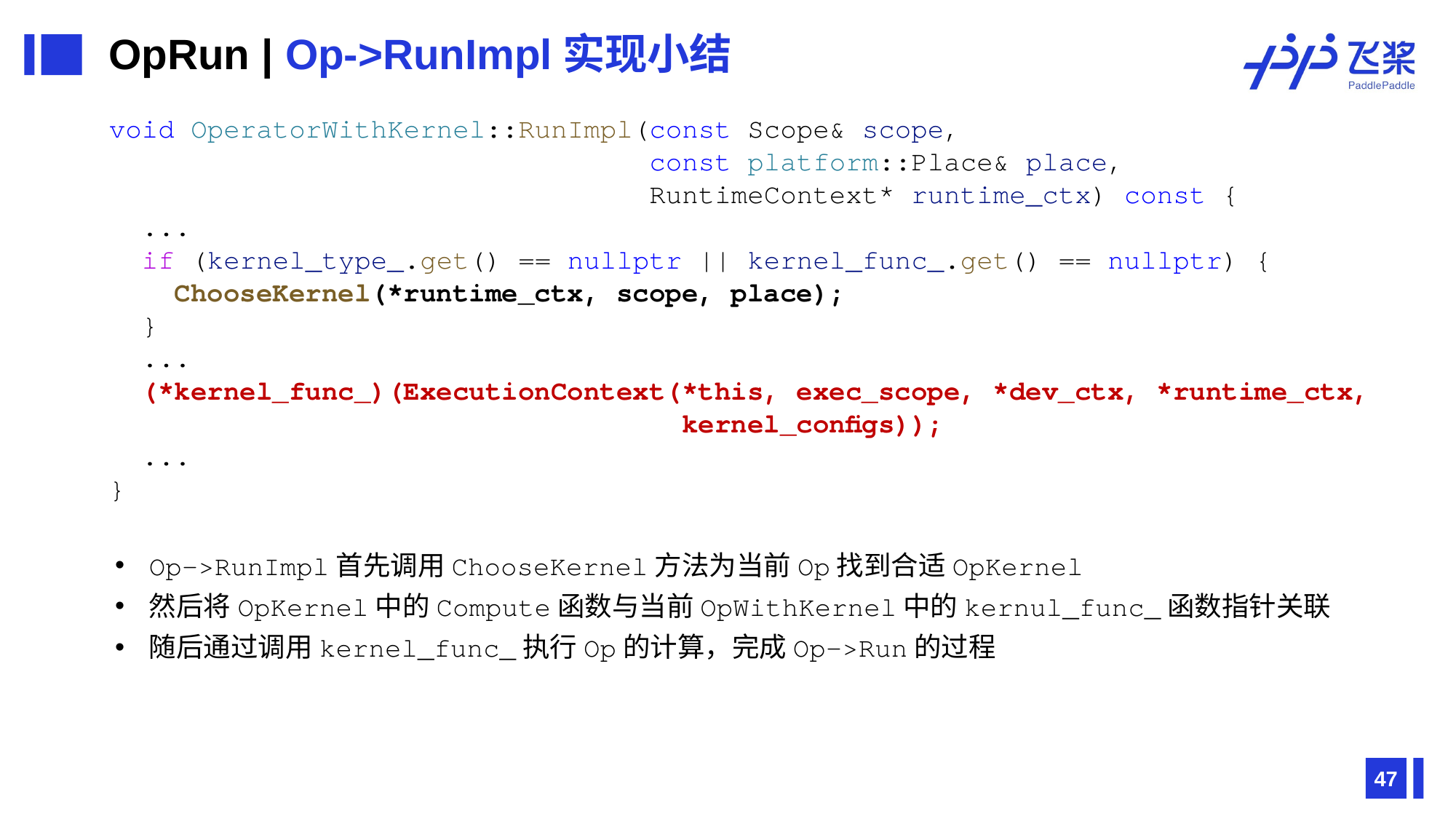

OpRun | Op->RunImpl实现小结
void OperatorWithKernel::RunImpl(const Scope& scope,
                                 const platform::Place& place,
                                 RuntimeContext* runtime_ctx) const {
  ...
  if (kernel_type_.get() == nullptr || kernel_func_.get() == nullptr) {
    ChooseKernel(*runtime_ctx, scope, place);
  }
  ...
  (*kernel_func_)(ExecutionContext(*this, exec_scope, *dev_ctx, *runtime_ctx,
                                   kernel_configs));
  ...
}
Op->RunImpl首先调用ChooseKernel方法为当前Op找到合适OpKernel
然后将OpKernel中的Compute函数与当前OpWithKernel中的kernul_func_函数指针关联
随后通过调用kernel_func_执行Op的计算，完成Op->Run的过程
47